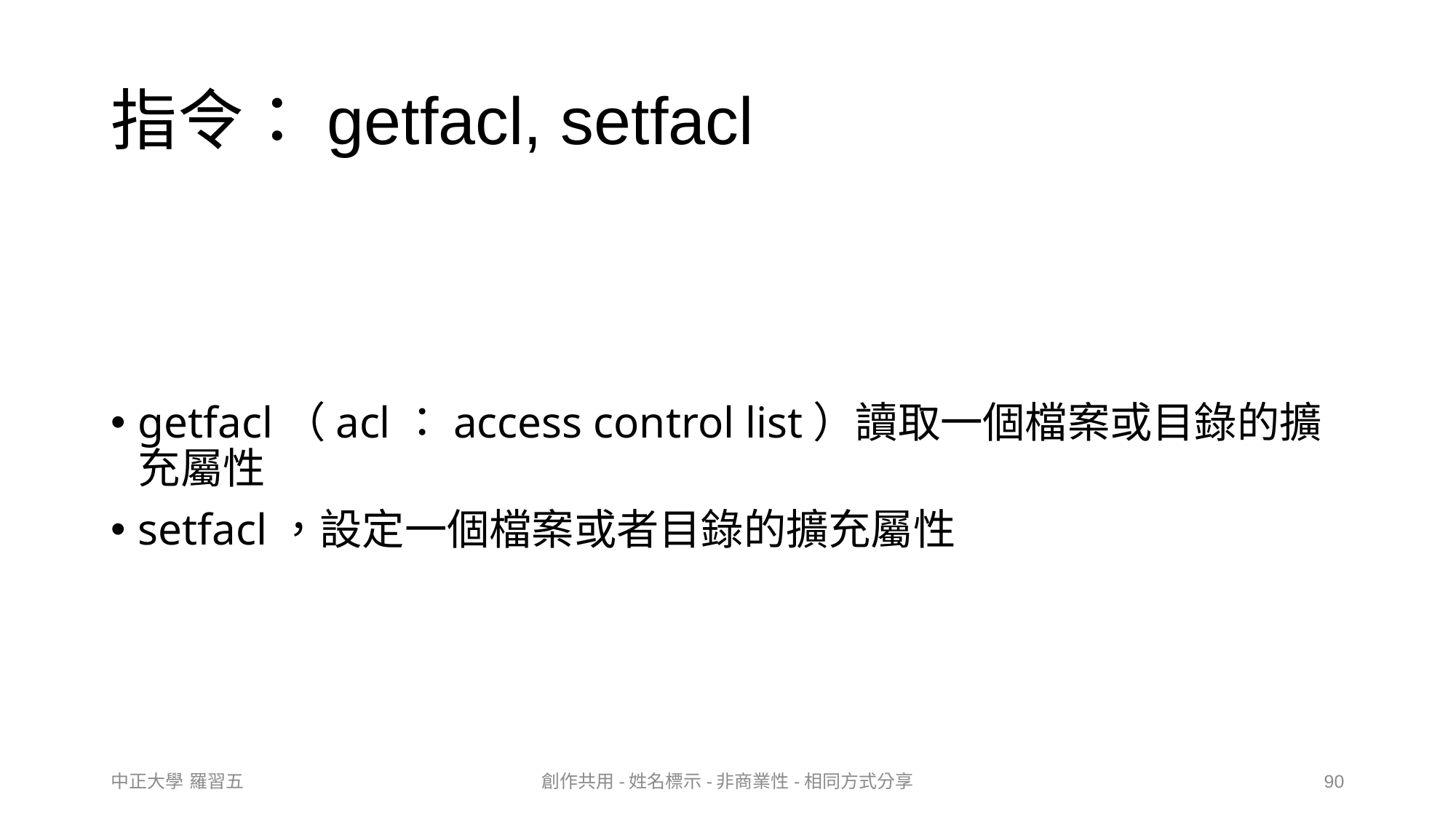

指令：getfacl, setfacl
getfacl（acl：access control list）讀取一個檔案或目錄的擴充屬性
setfacl，設定一個檔案或者目錄的擴充屬性
中正大學 羅習五
創作共用-姓名標示-非商業性-相同方式分享
90